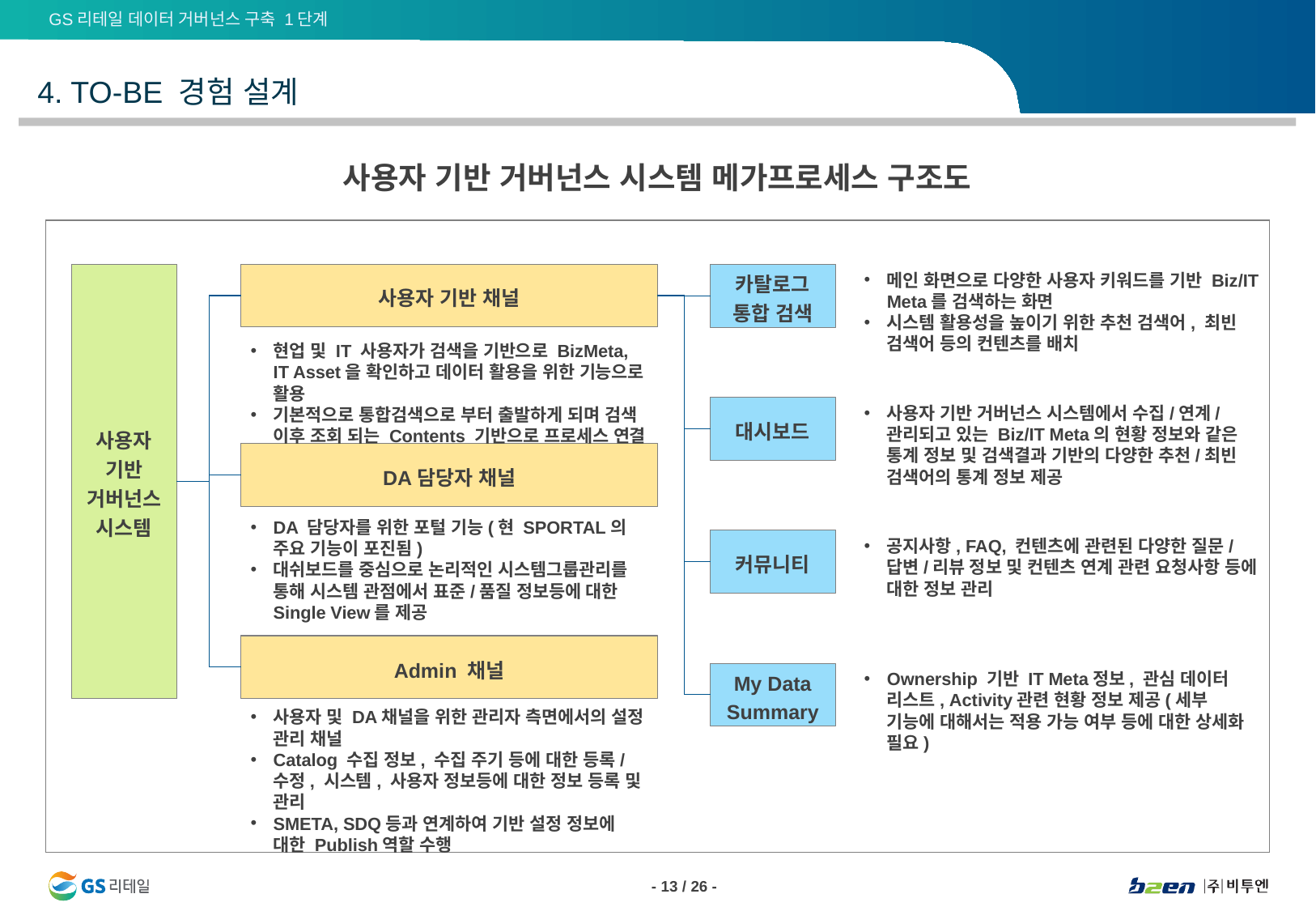

4. TO-BE 경험 설계
사용자 기반 거버넌스 시스템 메가프로세스 구조도

사용자 기반 거버넌스 시스템
사용자 기반 채널
카탈로그 통합 검색
메인 화면으로 다양한 사용자 키워드를 기반 Biz/IT Meta를 검색하는 화면
시스템 활용성을 높이기 위한 추천 검색어, 최빈 검색어 등의 컨텐츠를 배치
현업 및 IT 사용자가 검색을 기반으로 BizMeta, IT Asset을 확인하고 데이터 활용을 위한 기능으로 활용
기본적으로 통합검색으로 부터 출발하게 되며 검색 이후 조회 되는 Contents 기반으로 프로세스 연결
대시보드
사용자 기반 거버넌스 시스템에서 수집/연계/관리되고 있는 Biz/IT Meta의 현황 정보와 같은 통계 정보 및 검색결과 기반의 다양한 추천/최빈 검색어의 통계 정보 제공
DA담당자 채널
DA 담당자를 위한 포털 기능(현 SPORTAL의 주요 기능이 포진됨)
대쉬보드를 중심으로 논리적인 시스템그룹관리를 통해 시스템 관점에서 표준/품질 정보등에 대한 Single View를 제공
커뮤니티
공지사항, FAQ, 컨텐츠에 관련된 다양한 질문/답변/리뷰 정보 및 컨텐츠 연계 관련 요청사항 등에 대한 정보 관리
Admin 채널
My Data Summary
Ownership 기반 IT Meta정보, 관심 데이터 리스트, Activity관련 현황 정보 제공(세부 기능에 대해서는 적용 가능 여부 등에 대한 상세화 필요)
사용자 및 DA채널을 위한 관리자 측면에서의 설정 관리 채널
Catalog 수집 정보, 수집 주기 등에 대한 등록/수정, 시스템, 사용자 정보등에 대한 정보 등록 및 관리
SMETA, SDQ등과 연계하여 기반 설정 정보에 대한 Publish역할 수행